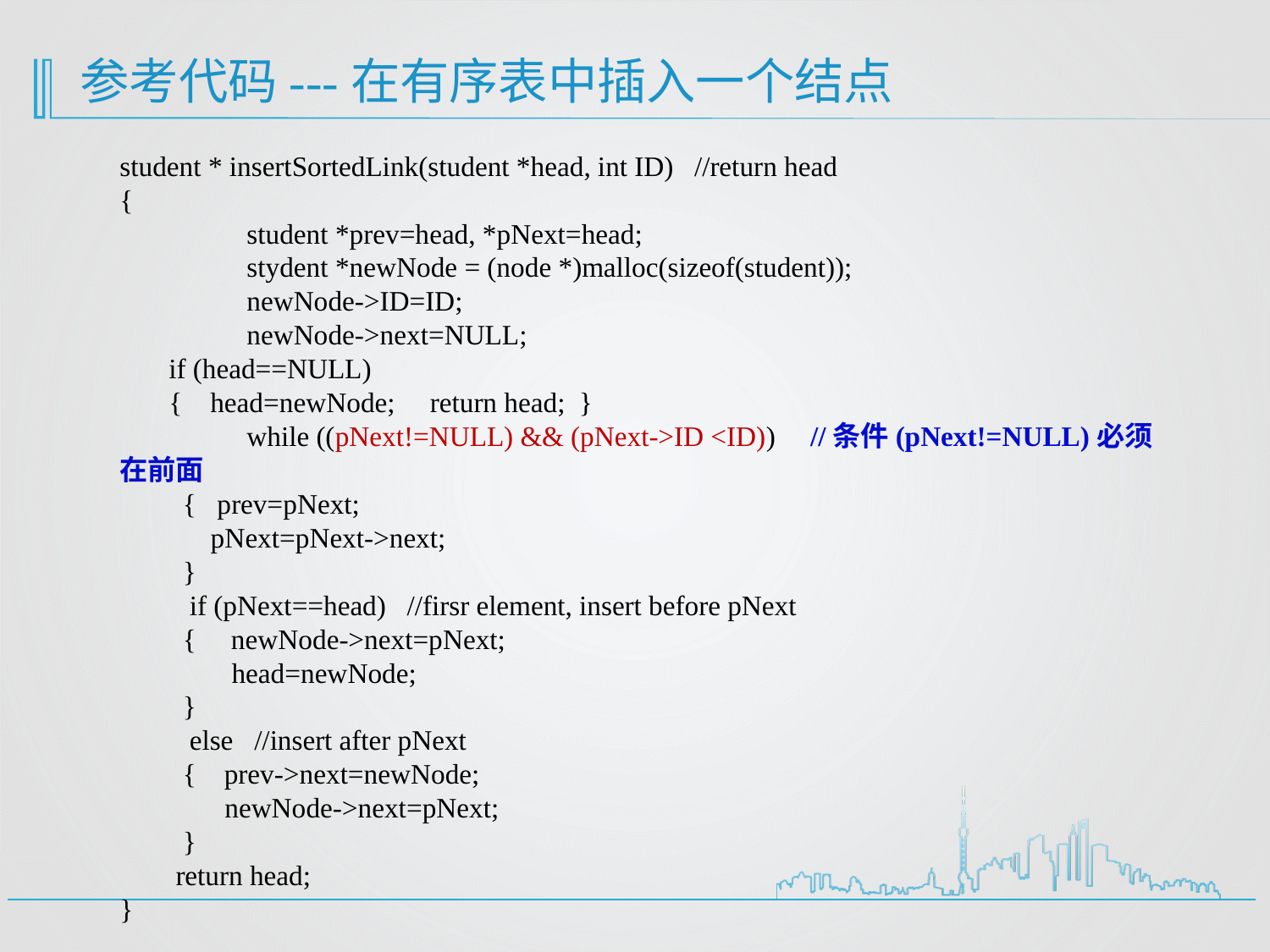

# 参考代码---在有序表中插入一个结点
student * insertSortedLink(student *head, int ID)   //return head
{
	student *prev=head, *pNext=head;
	stydent *newNode = (node *)malloc(sizeof(student));
	newNode->ID=ID;
	newNode->next=NULL;
       if (head==NULL)
       {    head=newNode;     return head;  }
  	while ((pNext!=NULL) && (pNext->ID <ID))     //条件(pNext!=NULL)必须在前面
         {   prev=pNext;
             pNext=pNext->next;
         }
          if (pNext==head)   //firsr element, insert before pNext
         {     newNode->next=pNext;
                head=newNode;
         }
          else   //insert after pNext
         {    prev->next=newNode;
               newNode->next=pNext;
         }
        return head;
}